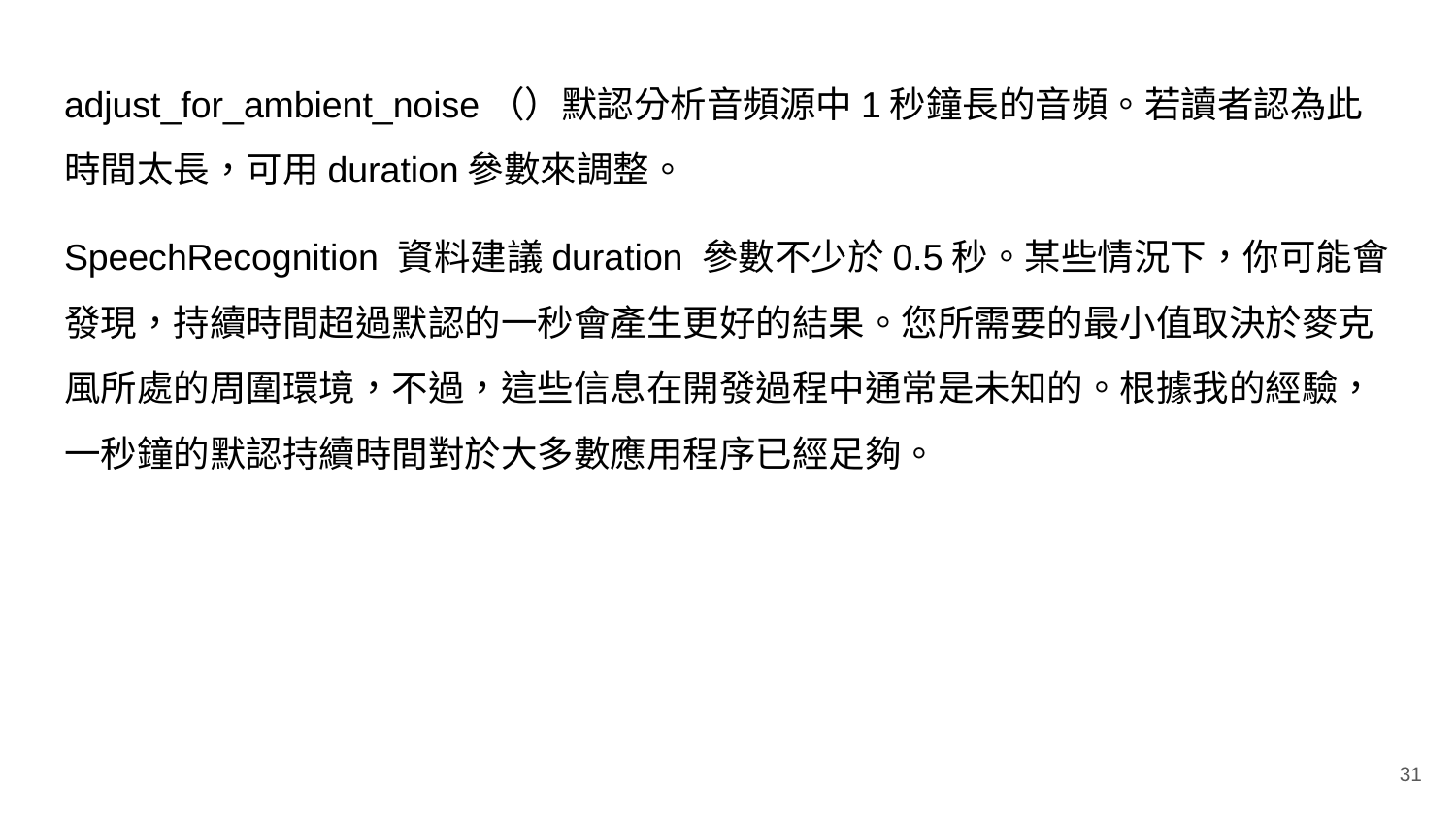

adjust_for_ambient_noise（）默認分析音頻源中1秒鐘長的音頻。若讀者認為此時間太長，可用duration參數來調整。
SpeechRecognition 資料建議duration 參數不少於0.5秒。某些情況下，你可能會發現，持續時間超過默認的一秒會產生更好的結果。您所需要的最小值取決於麥克風所處的周圍環境，不過，這些信息在開發過程中通常是未知的。根據我的經驗，一秒鐘的默認持續時間對於大多數應用程序已經足夠。

31